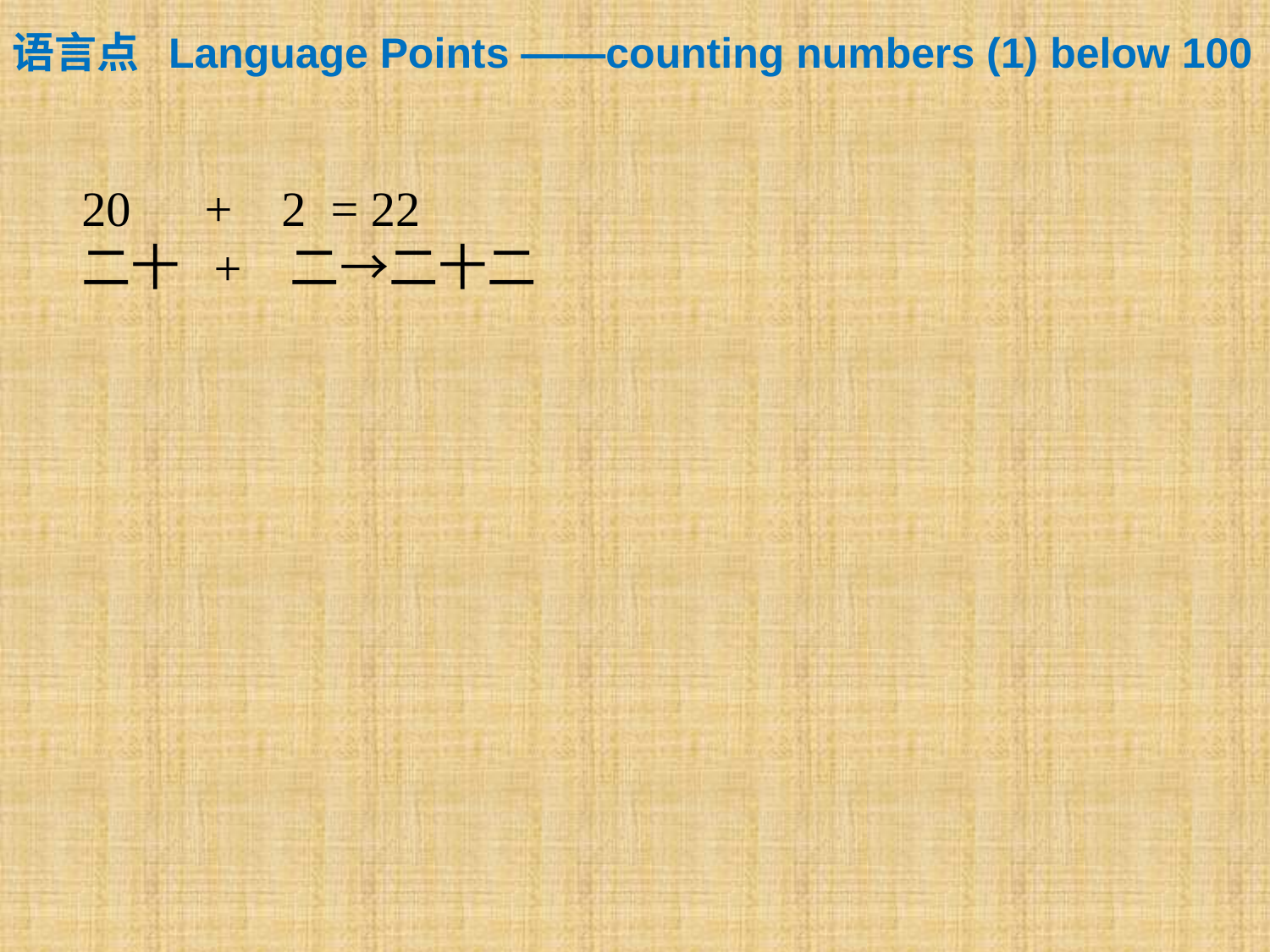

语言点  Language Points ——counting numbers (1) below 100
20      +    2  = 22
二十  +   二→二十二